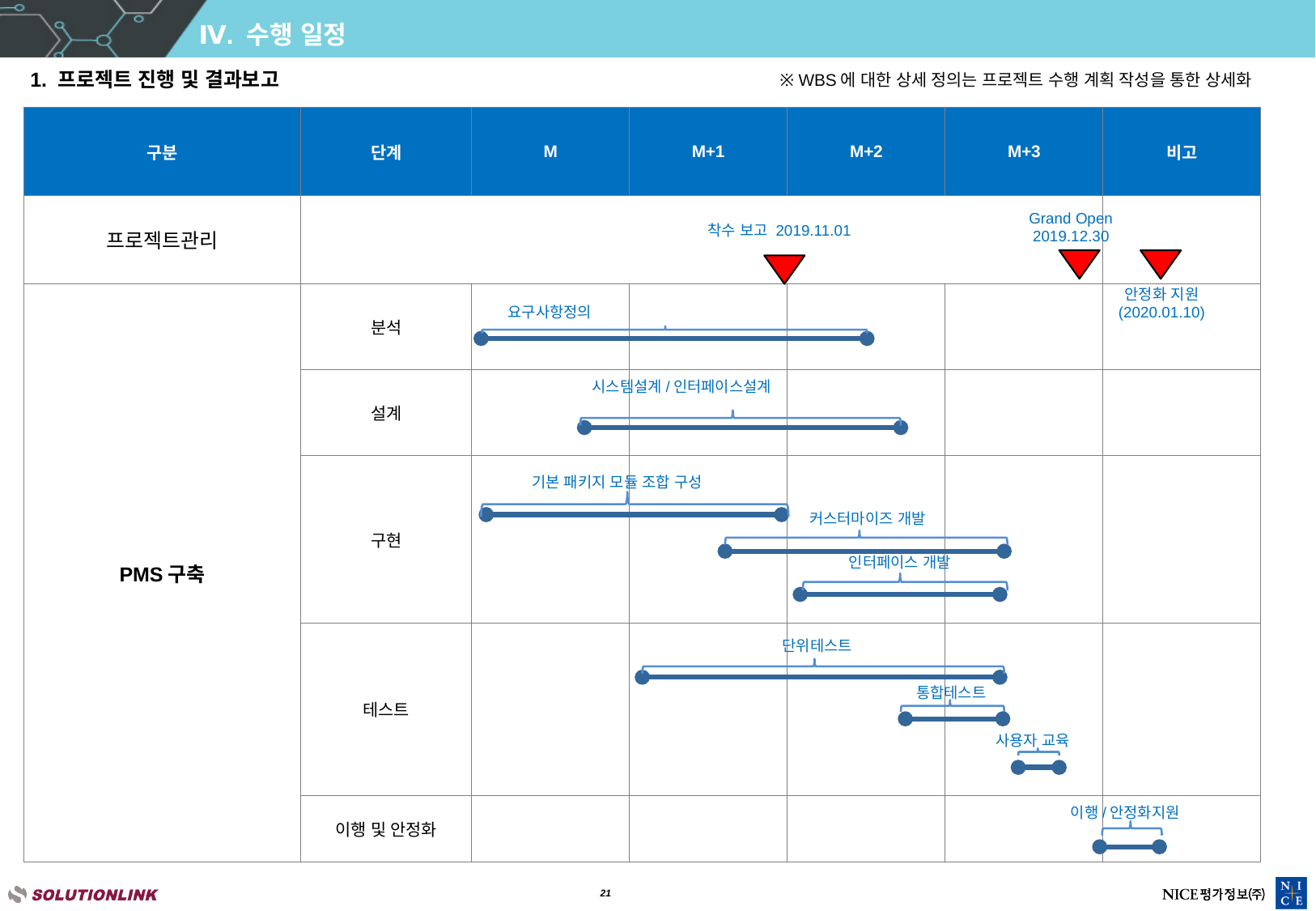

# Ⅳ. 수행 일정

1. 프로젝트 진행 및 결과보고
※ WBS에 대한 상세 정의는 프로젝트 수행 계획 작성을 통한 상세화
| 구분 | 단계 | M | M+1 | M+2 | M+3 | 비고 |
| --- | --- | --- | --- | --- | --- | --- |
| 프로젝트관리 |  |  |  |  |  |  |
| PMS구축 | 분석 |  |  |  |  |  |
|  | 설계 |  |  |  |  |  |
|  | 구현 |  |  |  |  |  |
|  | 테스트 |  |  |  |  |  |
|  | 이행 및 안정화 |  |  |  |  |  |

Grand Open
2019.12.30
착수 보고 2019.11.01

안정화 지원
(2020.01.10)
요구사항정의

시스템설계/인터페이스설계

기본 패키지 모듈 조합 구성

커스터마이즈 개발
인터페이스 개발
단위테스트

통합테스트
사용자 교육

이행/안정화지원